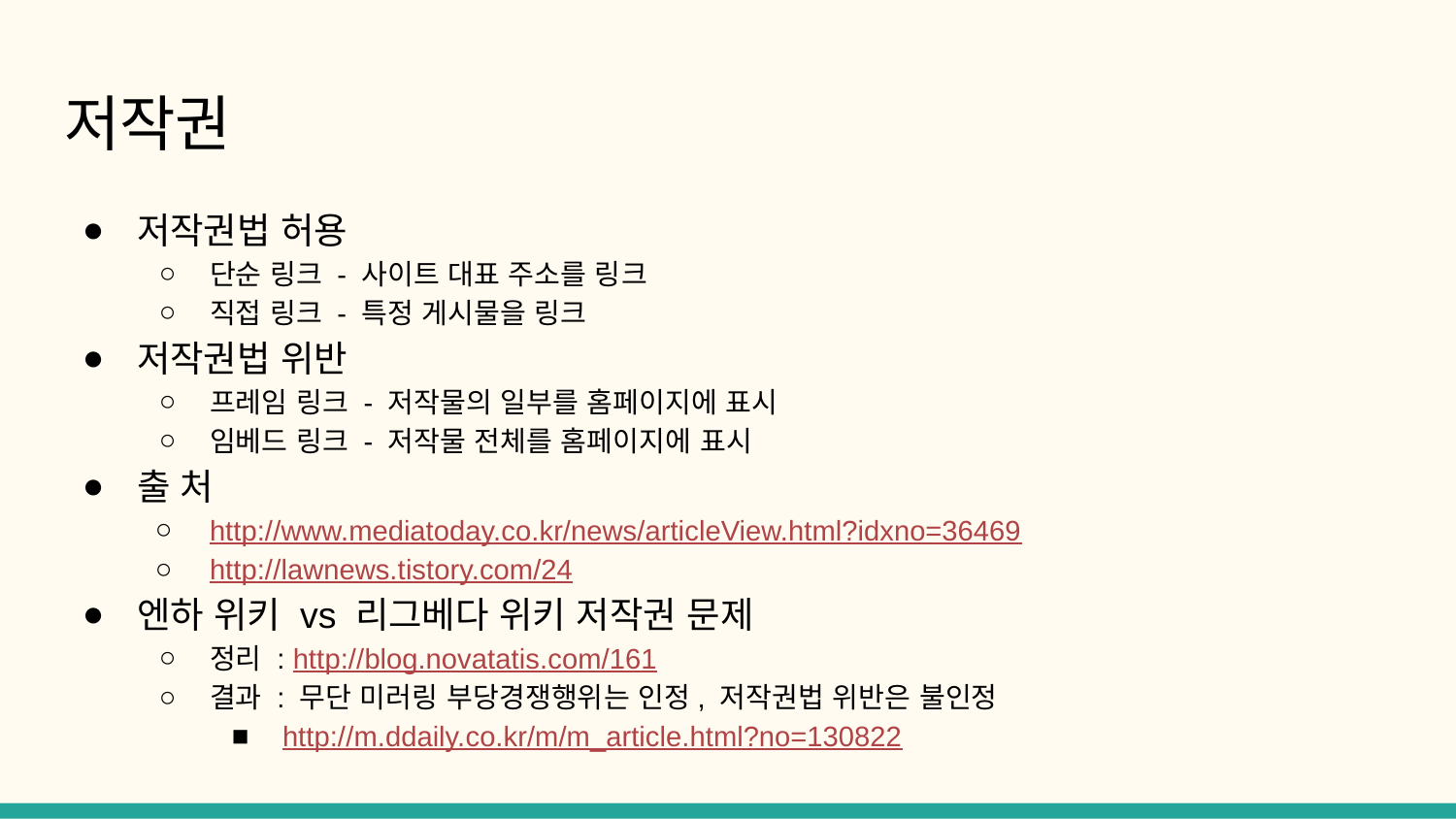

# 저작권
저작권법 허용
단순 링크 - 사이트 대표 주소를 링크
직접 링크 - 특정 게시물을 링크
저작권법 위반
프레임 링크 - 저작물의 일부를 홈페이지에 표시
임베드 링크 - 저작물 전체를 홈페이지에 표시
출 처
http://www.mediatoday.co.kr/news/articleView.html?idxno=36469
http://lawnews.tistory.com/24
엔하 위키 vs 리그베다 위키 저작권 문제
정리 : http://blog.novatatis.com/161
결과 : 무단 미러링 부당경쟁행위는 인정, 저작권법 위반은 불인정
http://m.ddaily.co.kr/m/m_article.html?no=130822